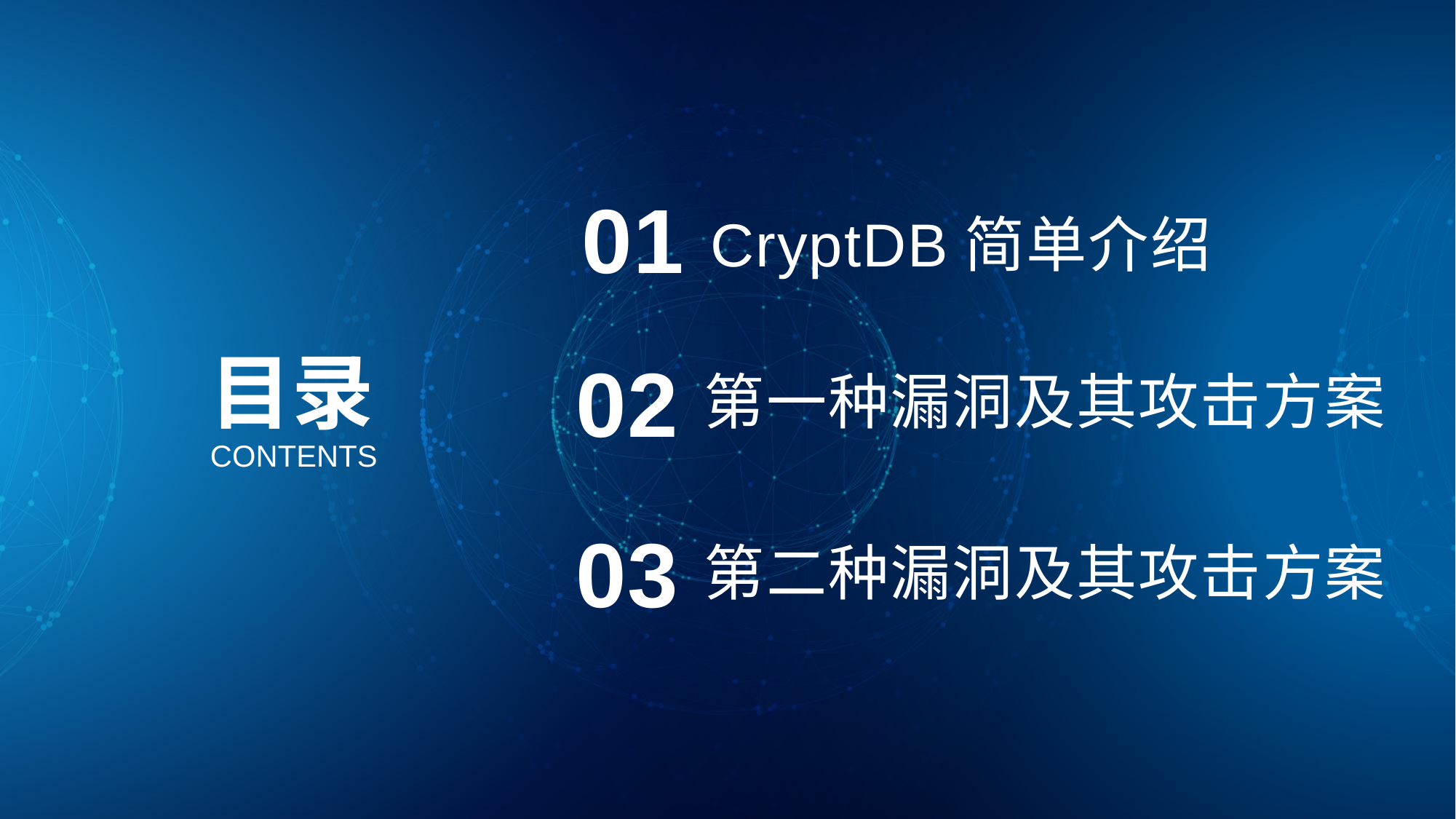

01
CryptDB简单介绍
目录
02
第一种漏洞及其攻击方案
CONTENTS
03
第二种漏洞及其攻击方案